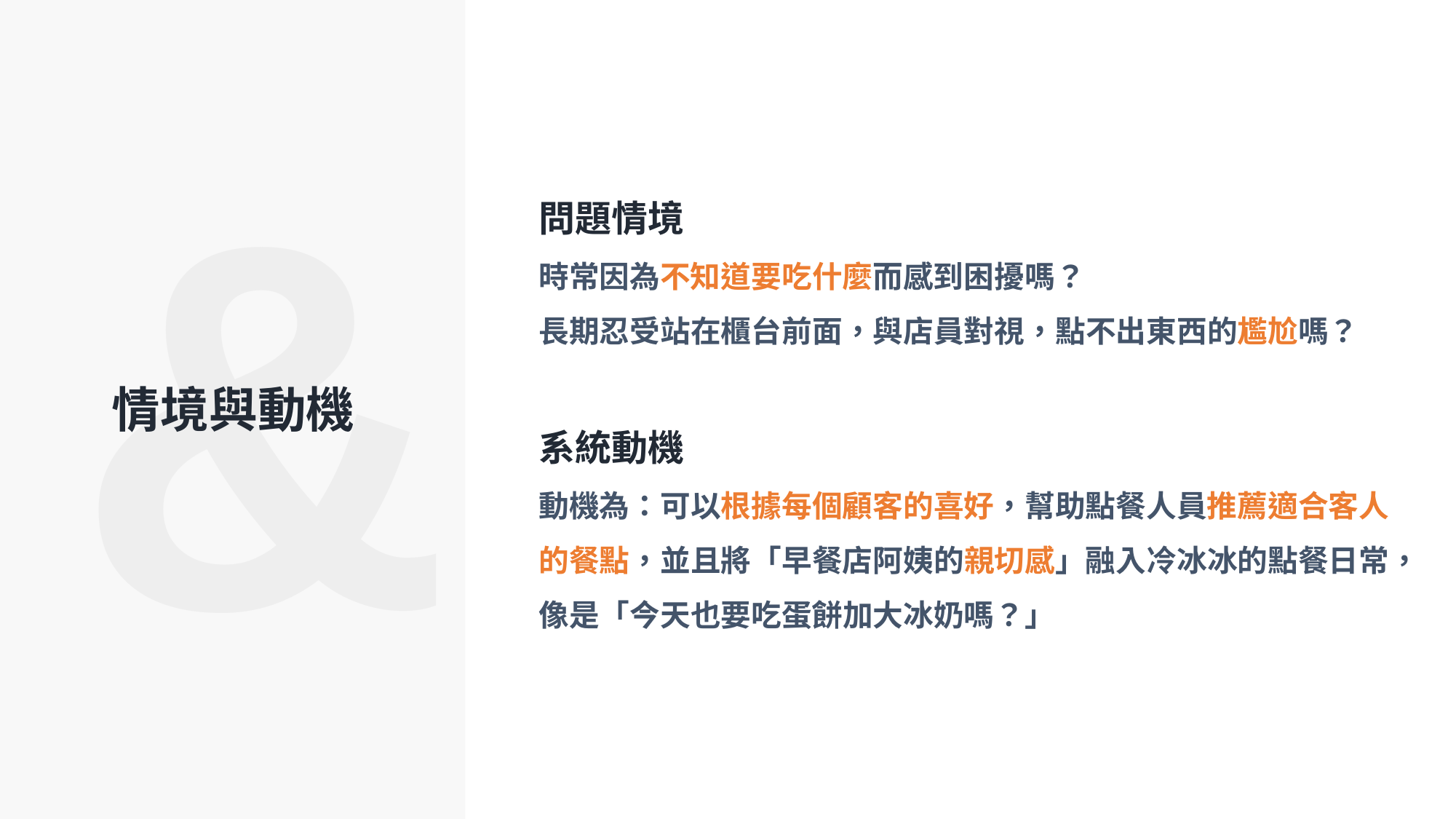

問題情境
時常因為不知道要吃什麼而感到困擾嗎？
長期忍受站在櫃台前面，與店員對視，點不出東西的尷尬嗎？

系統動機
動機為：可以根據每個顧客的喜好，幫助點餐人員推薦適合客人的餐點，並且將「早餐店阿姨的親切感」融入冷冰冰的點餐日常，像是「今天也要吃蛋餅加大冰奶嗎？」
情境與動機